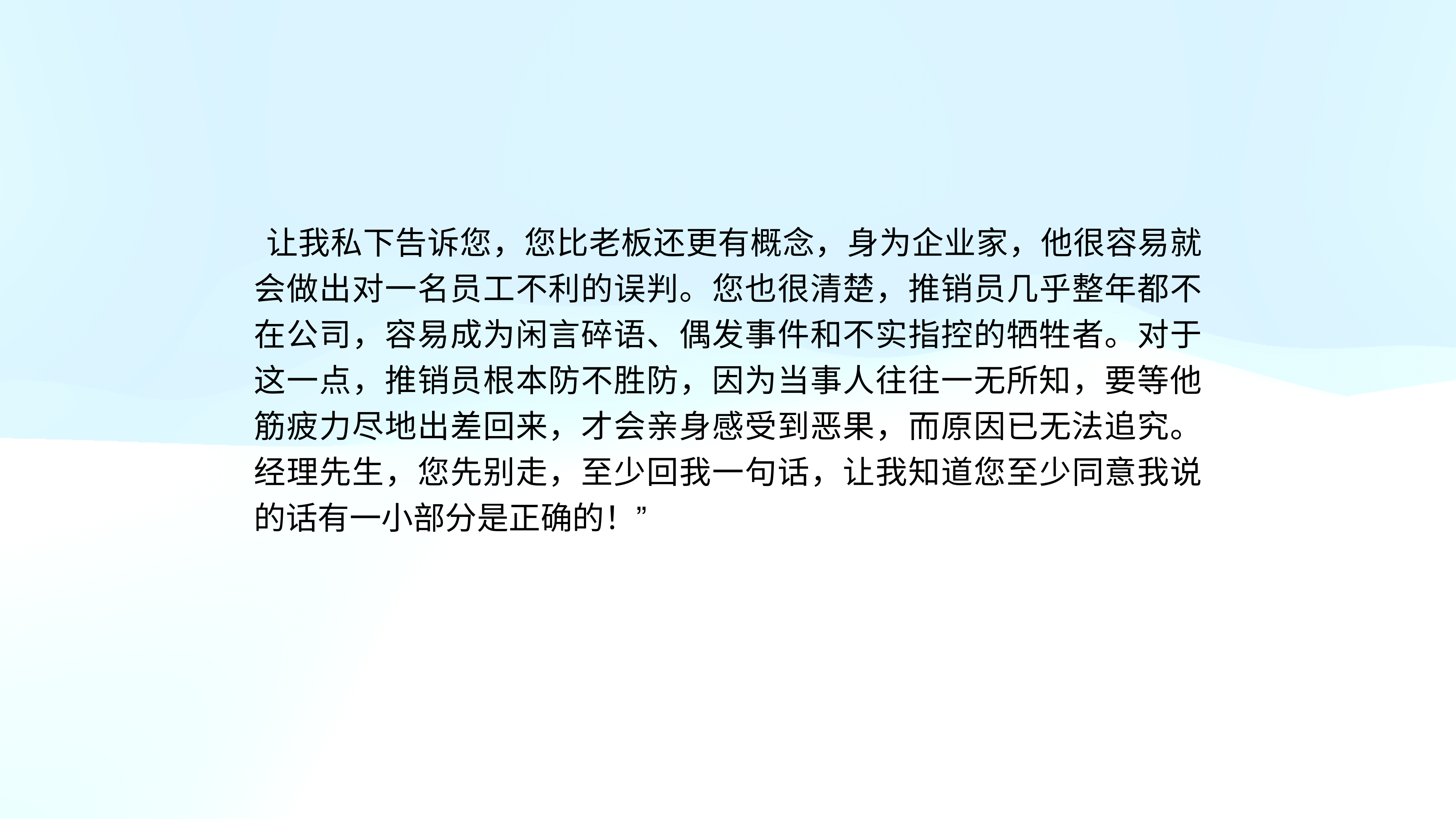

让我私下告诉您，您比老板还更有概念，身为企业家，他很容易就会做出对一名员工不利的误判。您也很清楚，推销员几乎整年都不在公司，容易成为闲言碎语、偶发事件和不实指控的牺牲者。对于这一点，推销员根本防不胜防，因为当事人往往一无所知，要等他筋疲力尽地出差回来，才会亲身感受到恶果，而原因已无法追究。经理先生，您先别走，至少回我一句话，让我知道您至少同意我说的话有一小部分是正确的！”